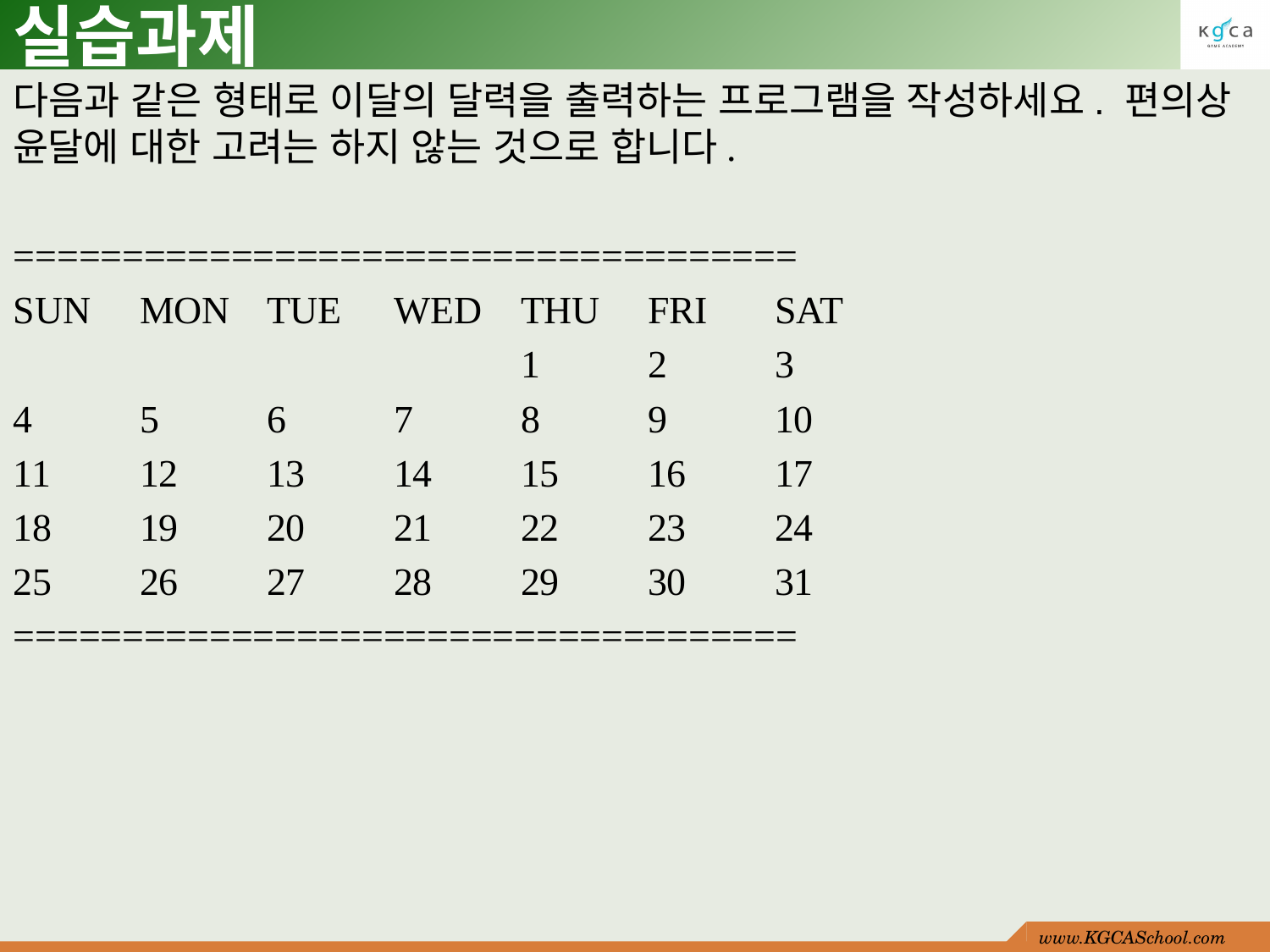

# 실습과제
다음과 같은 형태로 이달의 달력을 출력하는 프로그램을 작성하세요. 편의상 윤달에 대한 고려는 하지 않는 것으로 합니다.

====================================
SUN	MON	TUE	WED	THU	FRI	SAT
				1	2	3
4	5	6	7	8	9	10
11	12	13	14	15	16	17
18	19	20	21	22	23	24
25	26	27	28	29	30	31
====================================